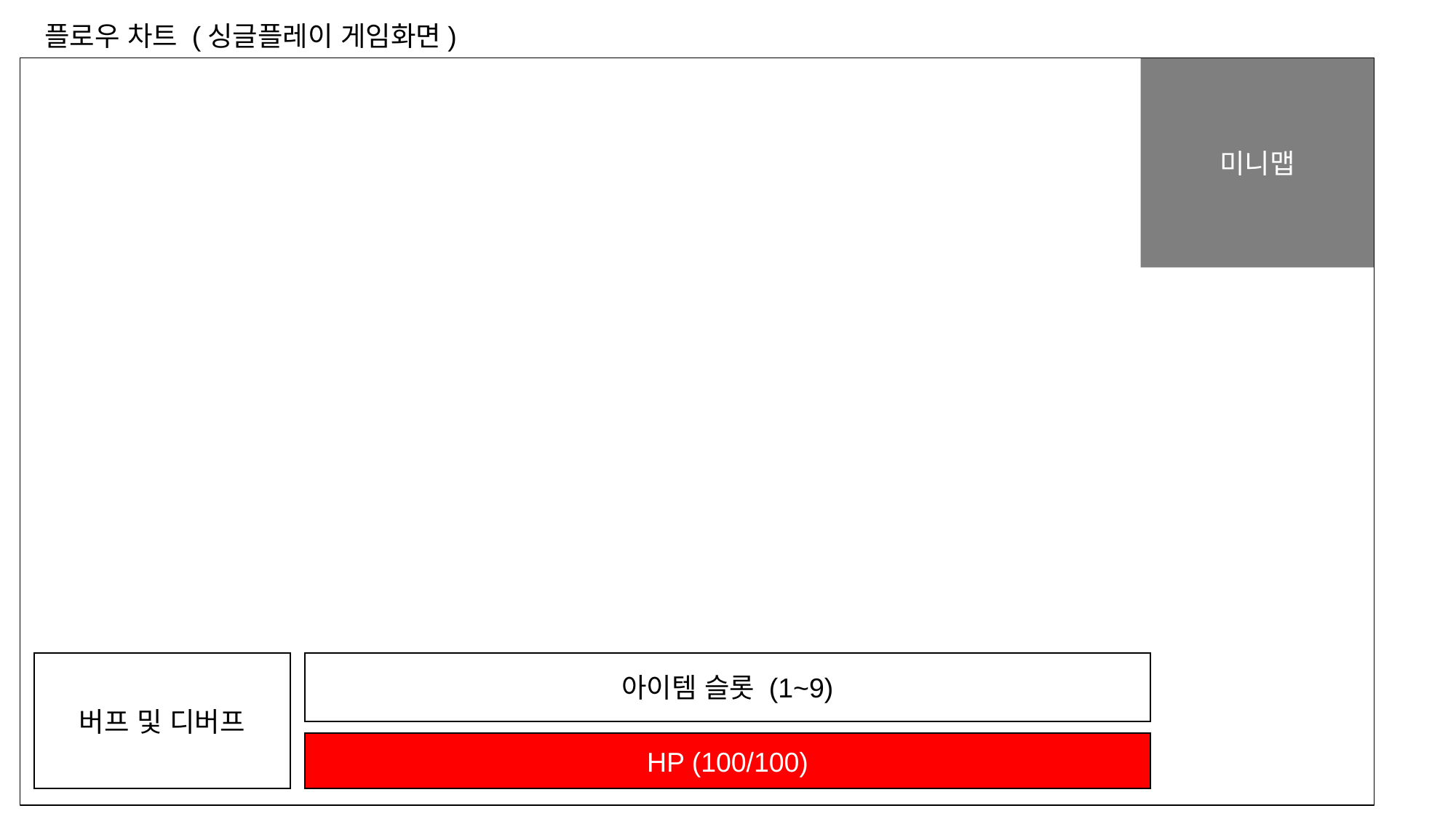

플로우 차트 (싱글플레이 게임화면)

미니맵
버프 및 디버프
아이템 슬롯 (1~9)
HP (100/100)